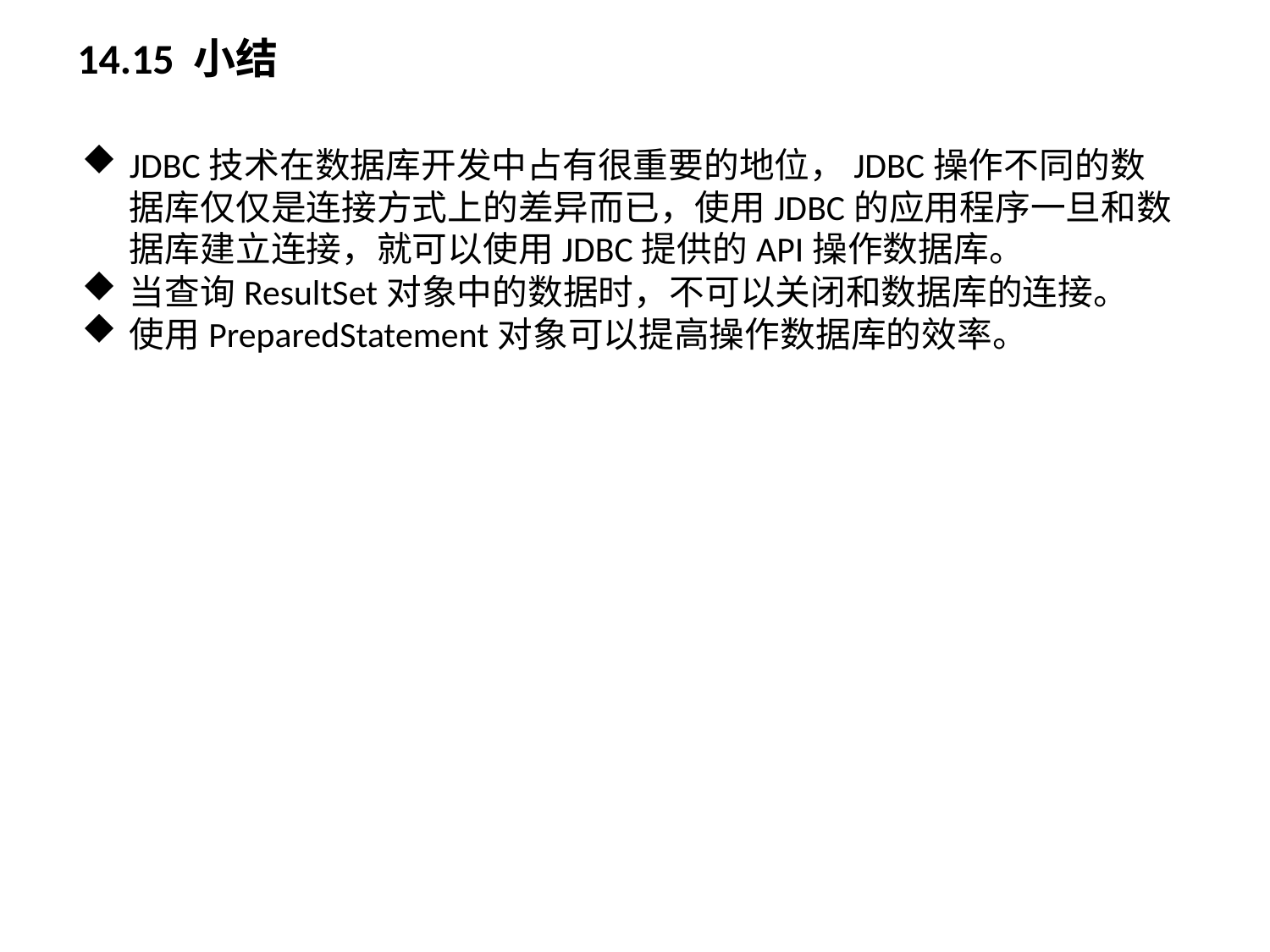

# 14.15 小结
JDBC技术在数据库开发中占有很重要的地位，JDBC操作不同的数据库仅仅是连接方式上的差异而已，使用JDBC的应用程序一旦和数据库建立连接，就可以使用JDBC提供的API操作数据库。
当查询ResultSet对象中的数据时，不可以关闭和数据库的连接。
使用PreparedStatement对象可以提高操作数据库的效率。